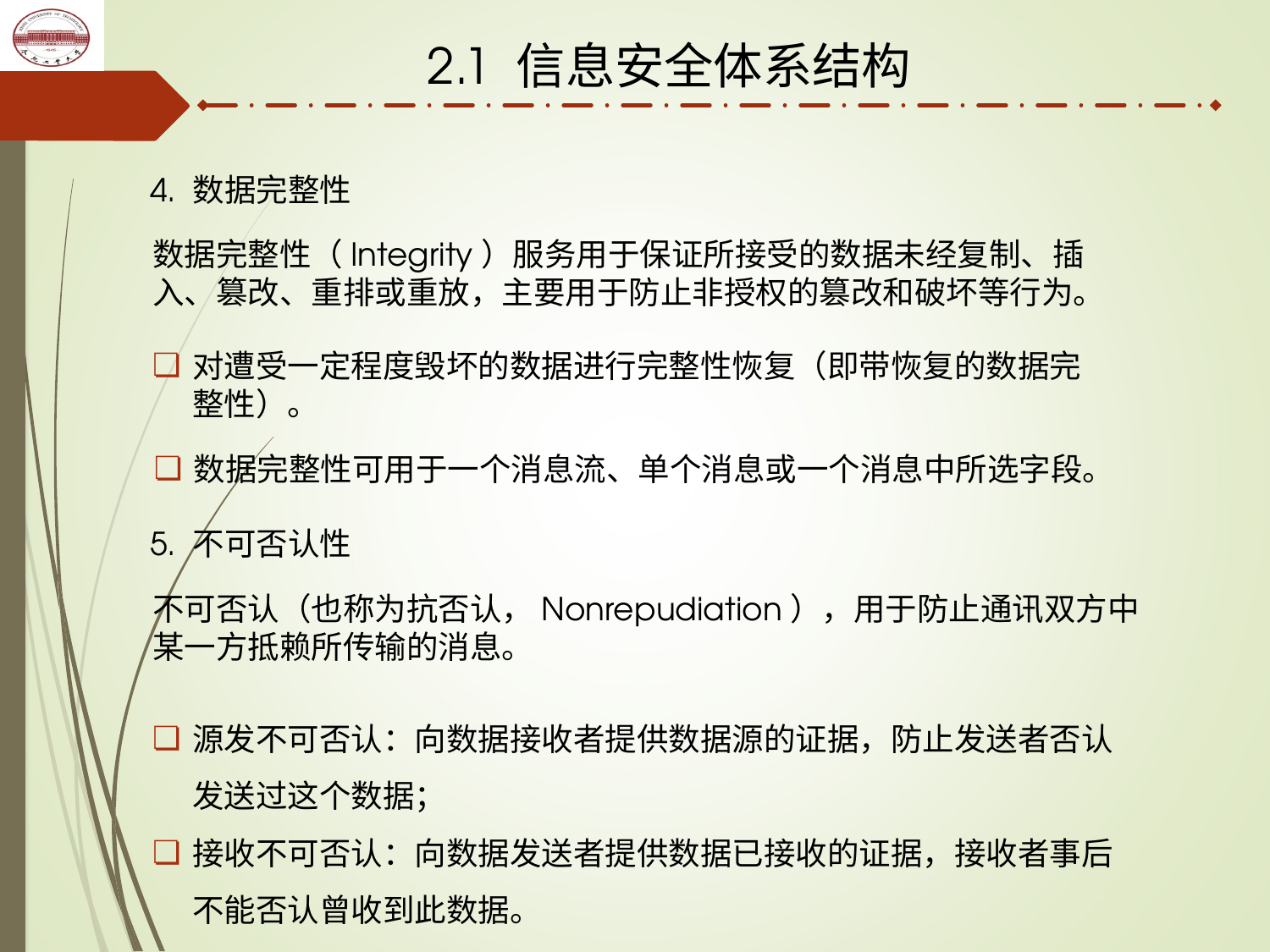

2.1 信息安全体系结构
4. 数据完整性
数据完整性（Integrity）服务用于保证所接受的数据未经复制、插入、篡改、重排或重放，主要用于防止非授权的篡改和破坏等行为。
对遭受一定程度毁坏的数据进行完整性恢复（即带恢复的数据完整性）。
数据完整性可用于一个消息流、单个消息或一个消息中所选字段。
5. 不可否认性
不可否认（也称为抗否认，Nonrepudiation），用于防止通讯双方中某一方抵赖所传输的消息。
源发不可否认：向数据接收者提供数据源的证据，防止发送者否认发送过这个数据；
接收不可否认：向数据发送者提供数据已接收的证据，接收者事后不能否认曾收到此数据。